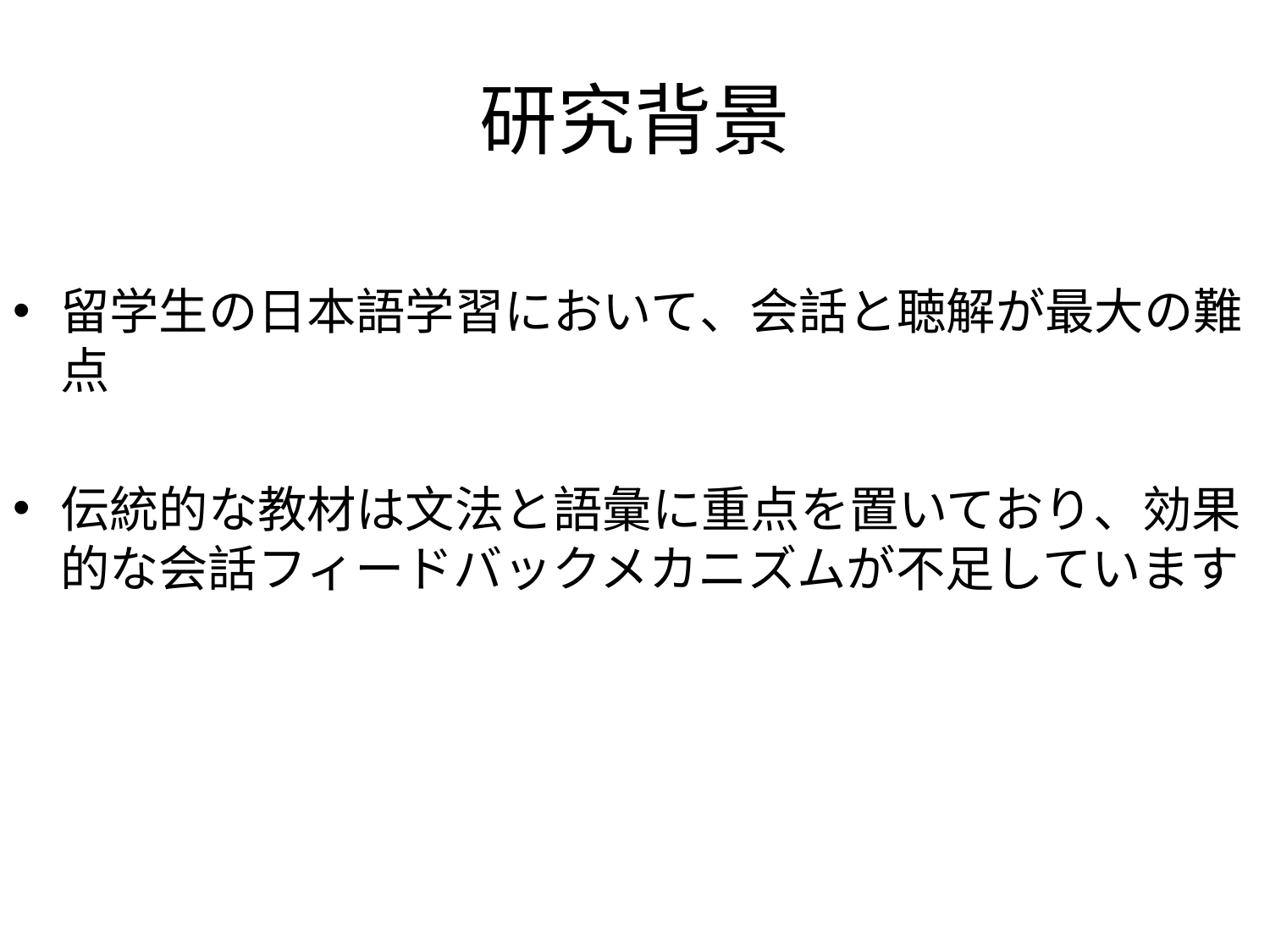

# 研究背景

留学生の日本語学習において、会話と聴解が最大の難点

伝統的な教材は文法と語彙に重点を置いており、効果的な会話フィードバックメカニズムが不足しています